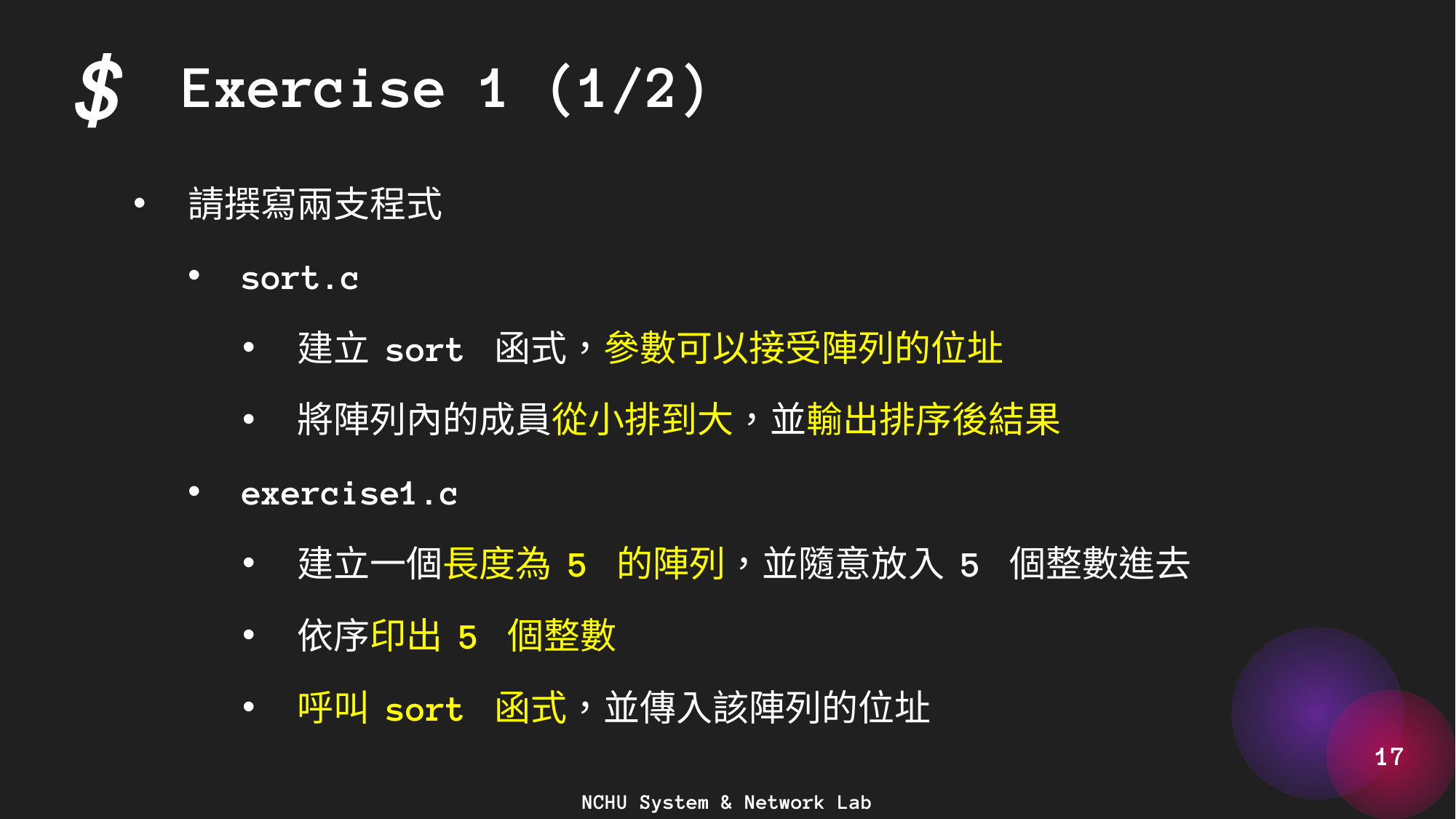

$
Exercise 1 (1/2)
請撰寫兩支程式
sort.c
建立 sort 函式，參數可以接受陣列的位址
將陣列內的成員從小排到大，並輸出排序後結果
exercise1.c
建立一個長度為 5 的陣列，並隨意放入 5 個整數進去
依序印出 5 個整數
呼叫 sort 函式，並傳入該陣列的位址

17
NCHU System & Network Lab